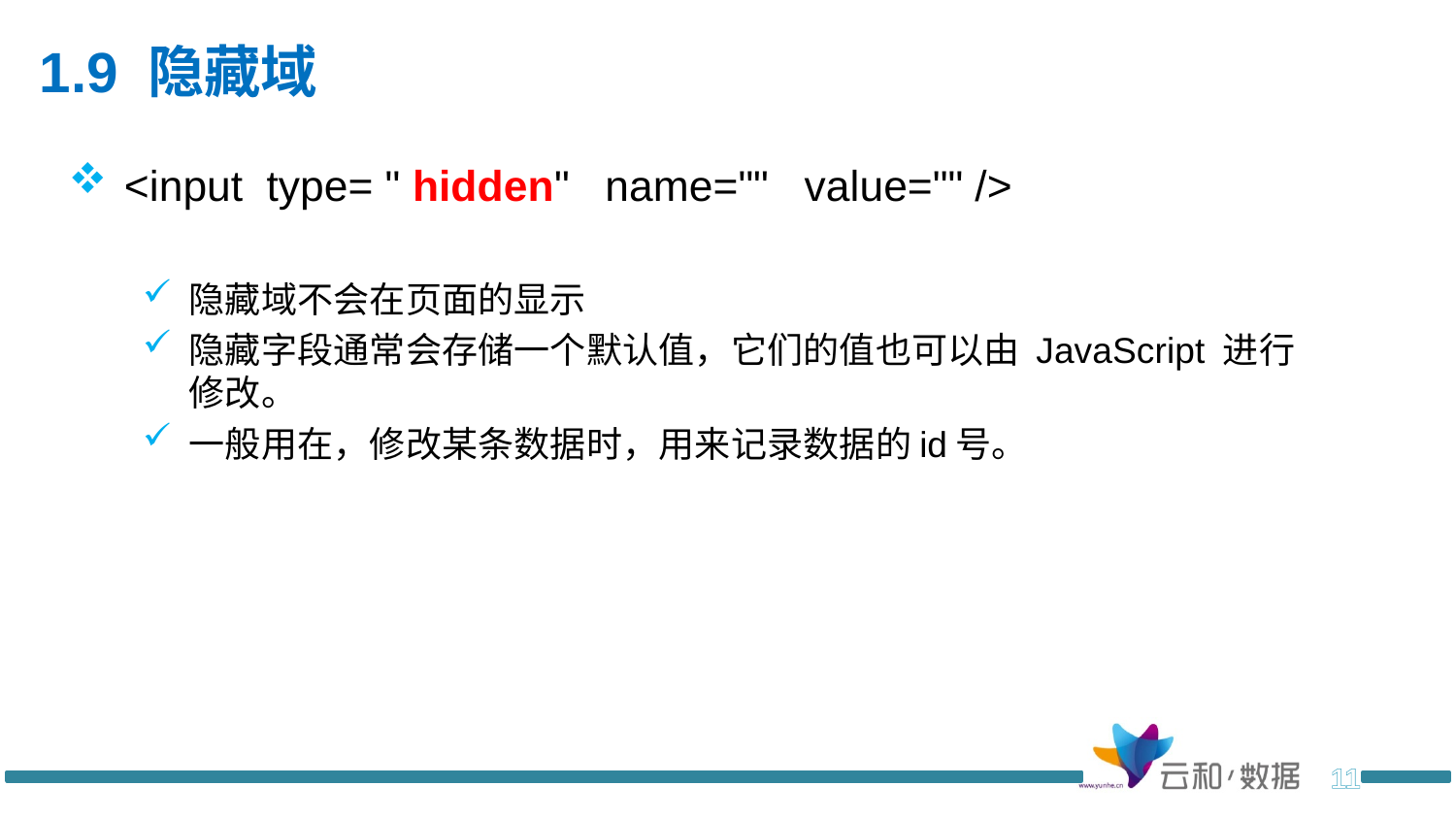

# 1.9 隐藏域
<input  type= " hidden"   name=""   value="" />

隐藏域不会在页面的显示
隐藏字段通常会存储一个默认值，它们的值也可以由 JavaScript 进行修改。
一般用在，修改某条数据时，用来记录数据的id号。

11